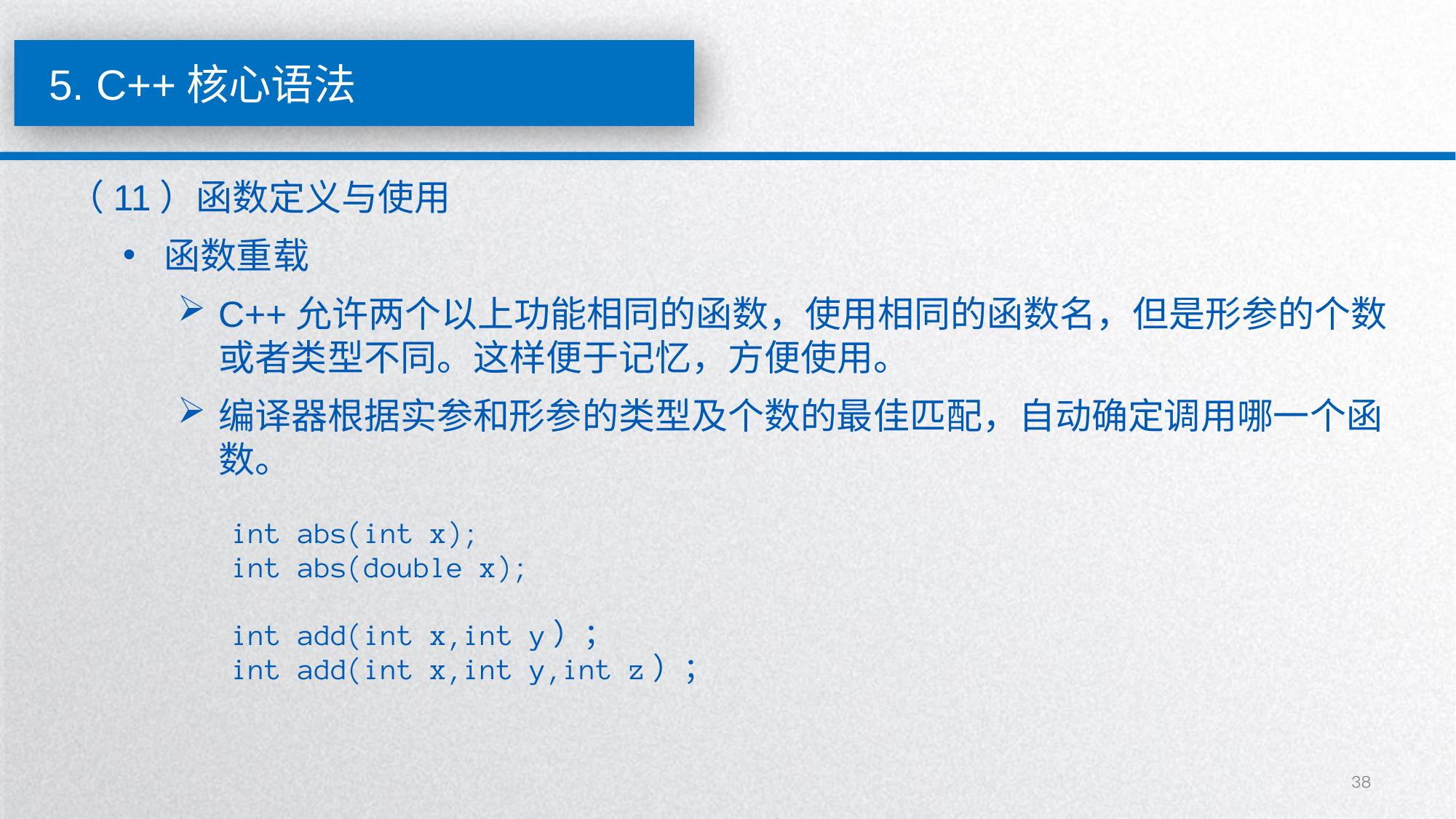

5. C++核心语法
（11）函数定义与使用
函数重载
C++允许两个以上功能相同的函数，使用相同的函数名，但是形参的个数或者类型不同。这样便于记忆，方便使用。
编译器根据实参和形参的类型及个数的最佳匹配，自动确定调用哪一个函数。

int abs(int x);
int abs(double x);

int add(int x,int y）；
int add(int x,int y,int z）；
38